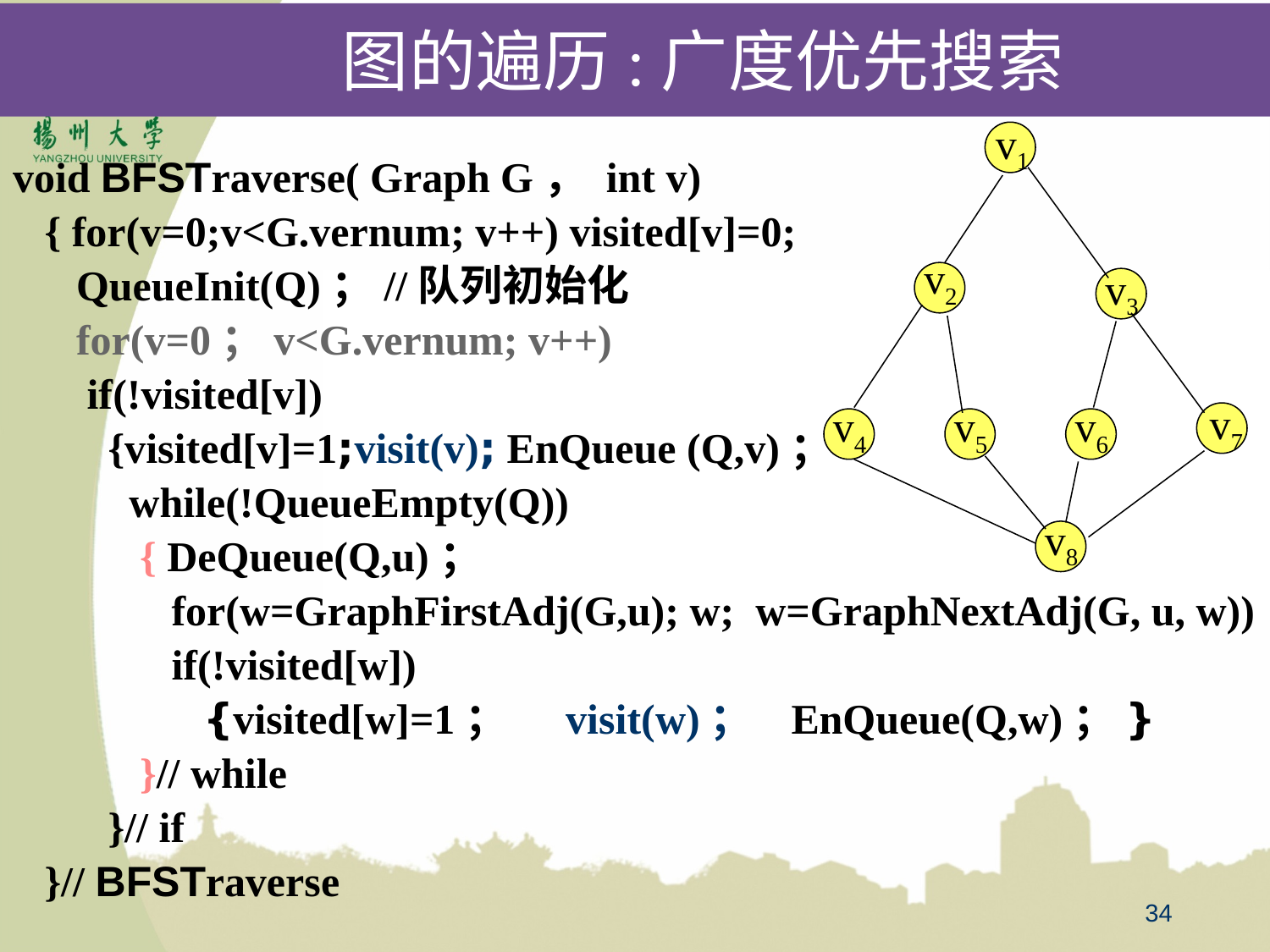

# 图的遍历:广度优先搜索

v1

v2

v3

v7
v4
v5
v6

v8

void BFSTraverse( Graph G， int v)
   { for(v=0;v<G.vernum; v++) visited[v]=0;
      QueueInit(Q)；//队列初始化
      for(v=0；v<G.vernum; v++)
       if(!visited[v])
         {visited[v]=1;visit(v); EnQueue (Q,v)；
           while(!QueueEmpty(Q))
            { DeQueue(Q,u)；
               for(w=GraphFirstAdj(G,u); w;  w=GraphNextAdj(G, u, w))
               if(!visited[w])
                  {visited[w]=1；     visit(w)；   EnQueue(Q,w)；}
            }// while
         }// if
   }// BFSTraverse
34